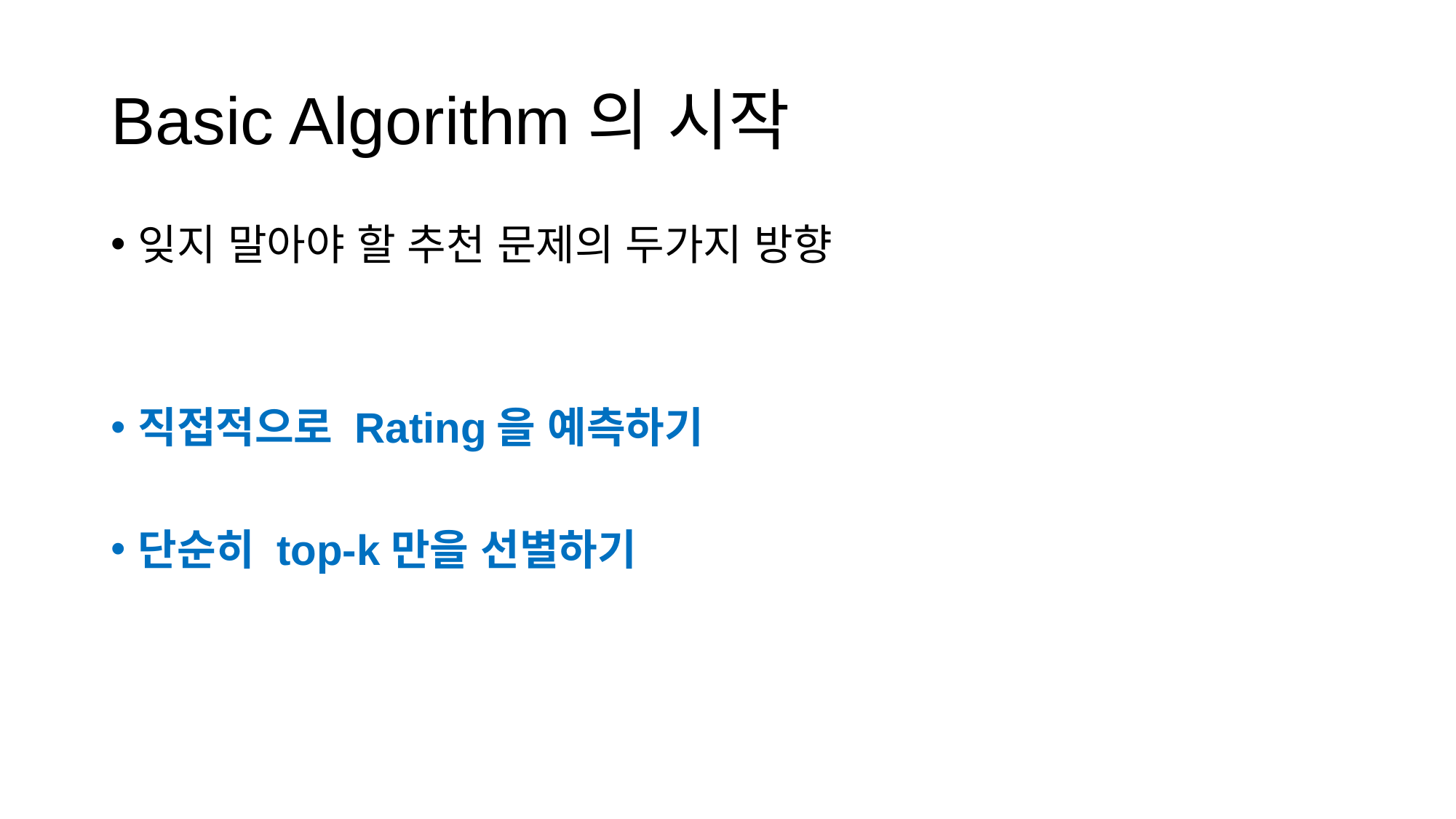

# Basic Algorithm의 시작
잊지 말아야 할 추천 문제의 두가지 방향

직접적으로 Rating을 예측하기

단순히 top-k만을 선별하기